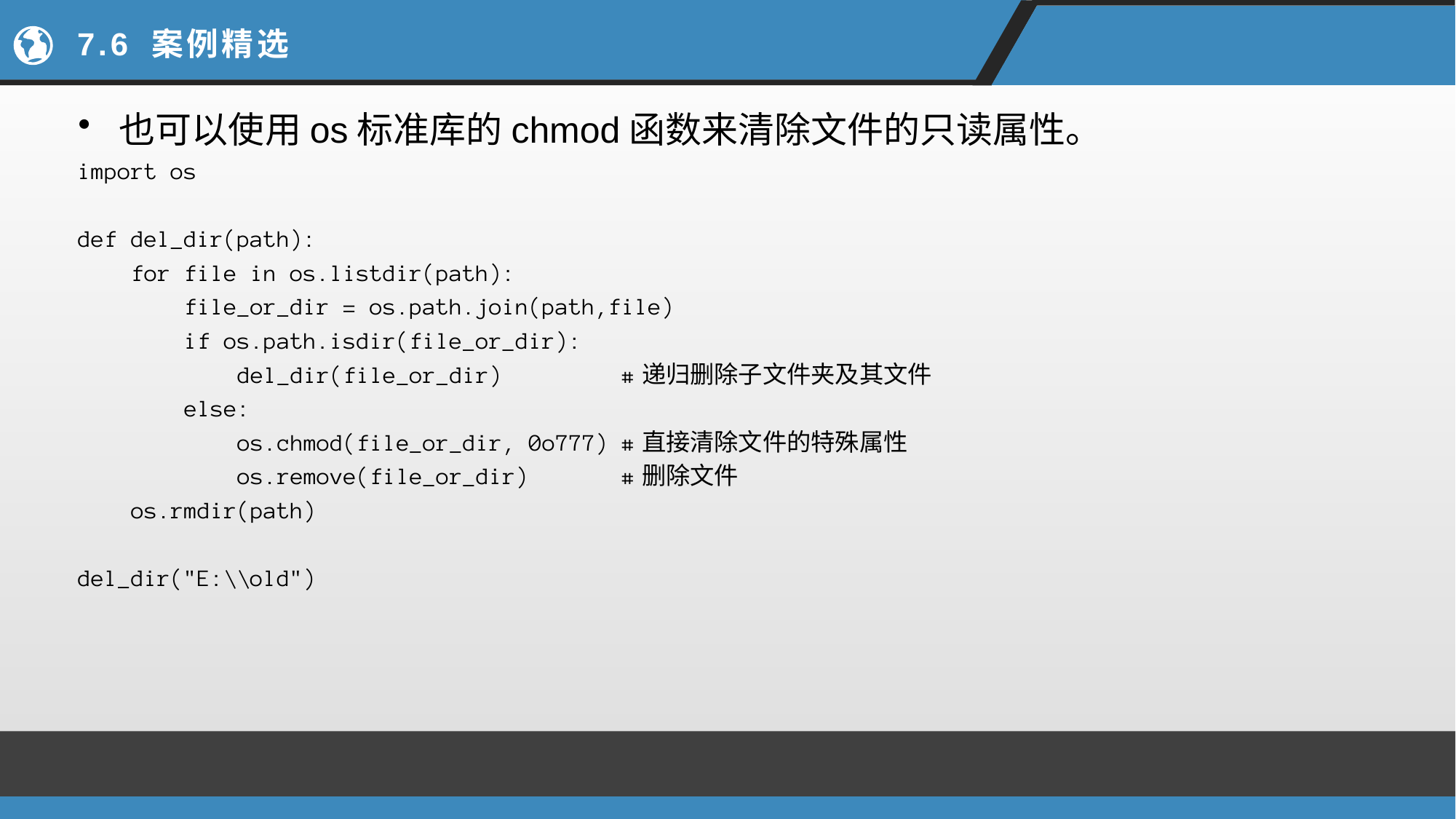

# 7.6 案例精选

也可以使用os标准库的chmod函数来清除文件的只读属性。
import os

def del_dir(path):
    for file in os.listdir(path):
        file_or_dir = os.path.join(path,file)
        if os.path.isdir(file_or_dir):
            del_dir(file_or_dir)         #递归删除子文件夹及其文件
        else:
            os.chmod(file_or_dir, 0o777) #直接清除文件的特殊属性
            os.remove(file_or_dir)       #删除文件
    os.rmdir(path)

del_dir("E:\\old")